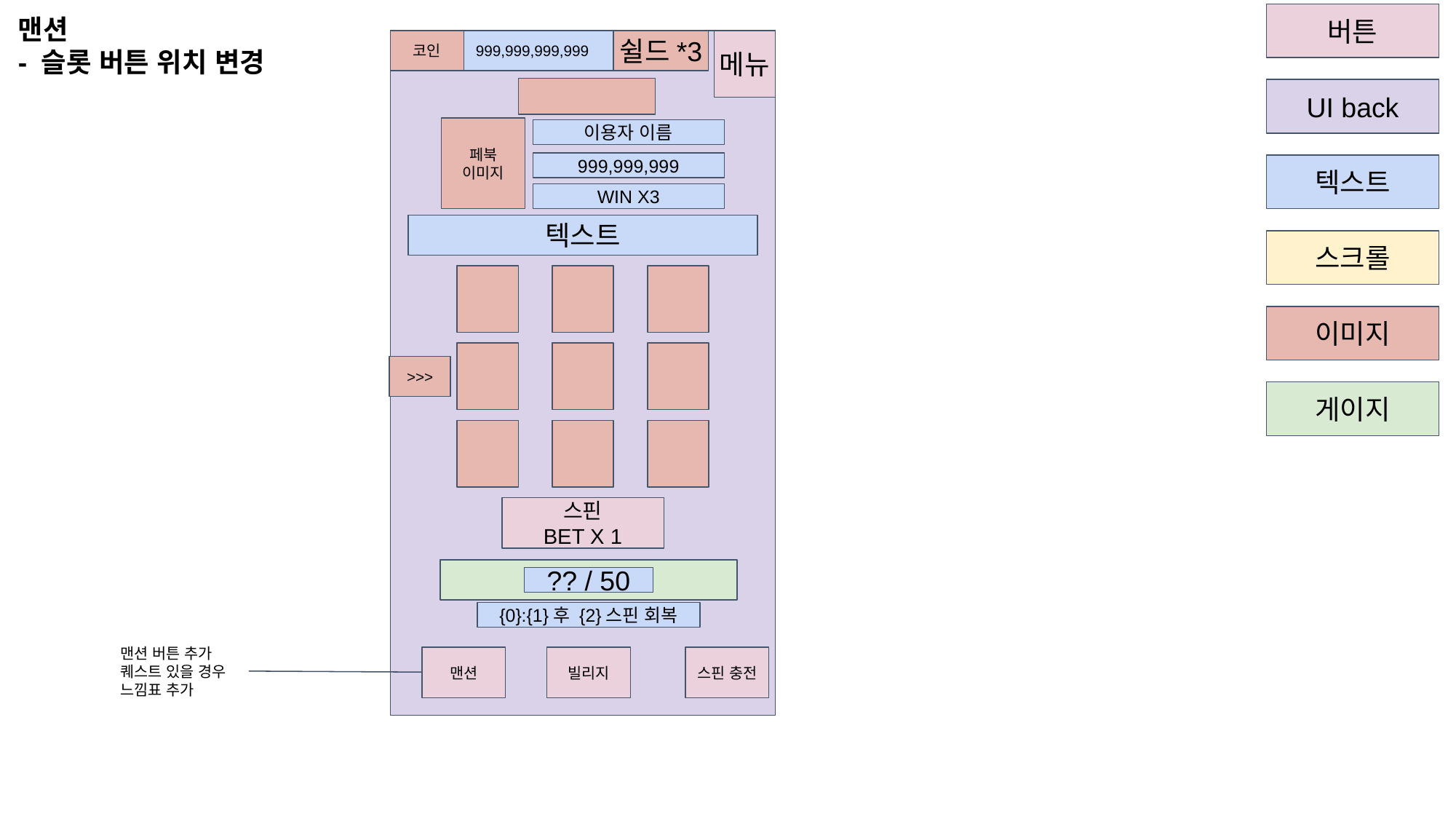

버튼
UI back
텍스트
스크롤
이미지
게이지
맨션
- 슬롯 버튼 위치 변경

코인
999,999,999,999
쉴드*3
메뉴

페북
이미지
이용자 이름
999,999,999
WIN X3
텍스트

>>>

스핀
BET X 1

?? / 50
{0}:{1}후 {2}스핀 회복
맨션 버튼 추가
퀘스트 있을 경우
느낌표 추가
맨션
빌리지
스핀 충전